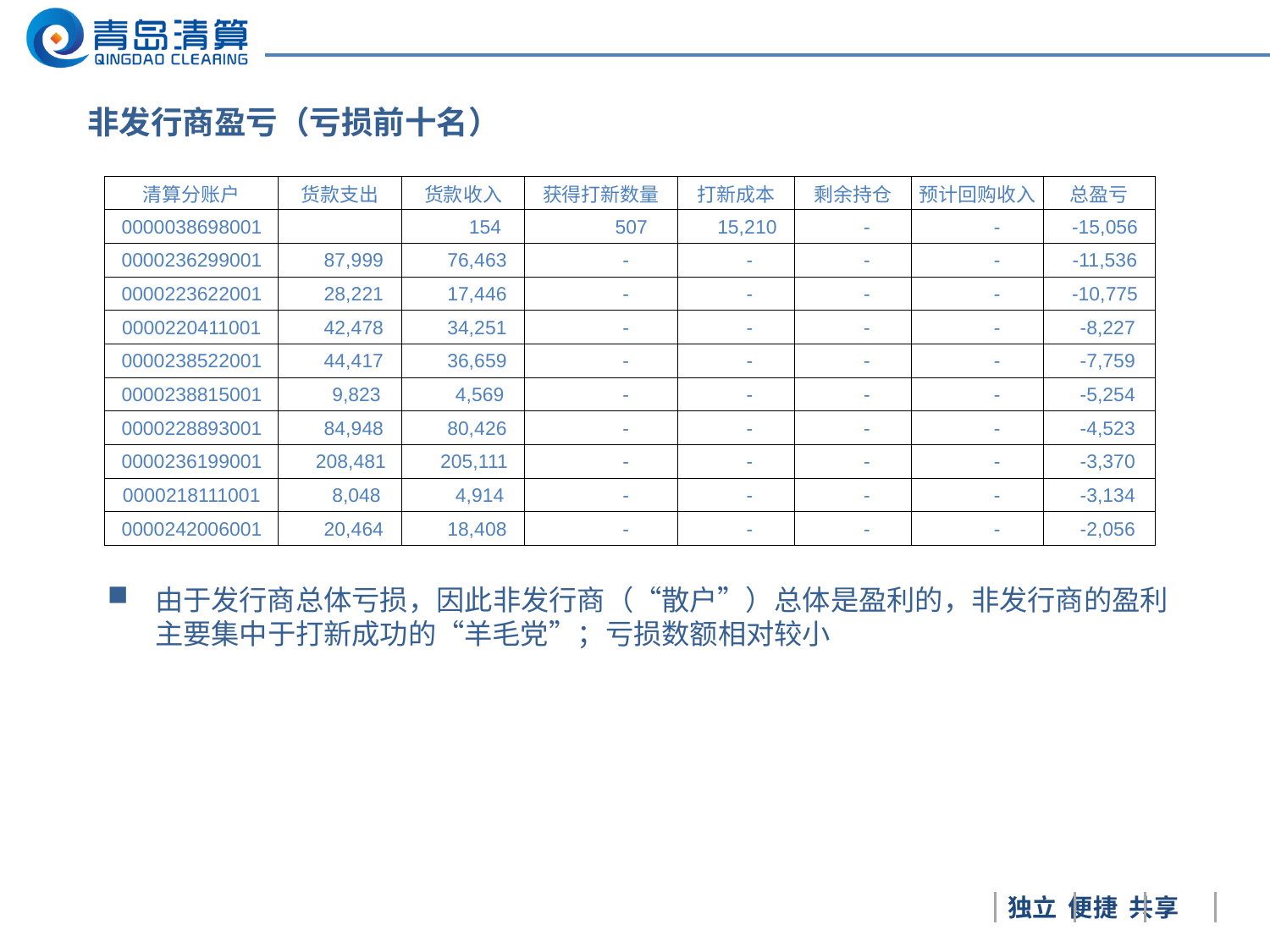

战略布局图
非发行商盈亏（亏损前十名）
| 清算分账户 | 货款支出 | 货款收入 | 获得打新数量 | 打新成本 | 剩余持仓 | 预计回购收入 | 总盈亏 |
| --- | --- | --- | --- | --- | --- | --- | --- |
| 0000038698001 |  | 154 | 507 | 15,210 | - | - | -15,056 |
| 0000236299001 | 87,999 | 76,463 | - | - | - | - | -11,536 |
| 0000223622001 | 28,221 | 17,446 | - | - | - | - | -10,775 |
| 0000220411001 | 42,478 | 34,251 | - | - | - | - | -8,227 |
| 0000238522001 | 44,417 | 36,659 | - | - | - | - | -7,759 |
| 0000238815001 | 9,823 | 4,569 | - | - | - | - | -5,254 |
| 0000228893001 | 84,948 | 80,426 | - | - | - | - | -4,523 |
| 0000236199001 | 208,481 | 205,111 | - | - | - | - | -3,370 |
| 0000218111001 | 8,048 | 4,914 | - | - | - | - | -3,134 |
| 0000242006001 | 20,464 | 18,408 | - | - | - | - | -2,056 |
由于发行商总体亏损，因此非发行商（“散户”）总体是盈利的，非发行商的盈利主要集中于打新成功的“羊毛党”；亏损数额相对较小